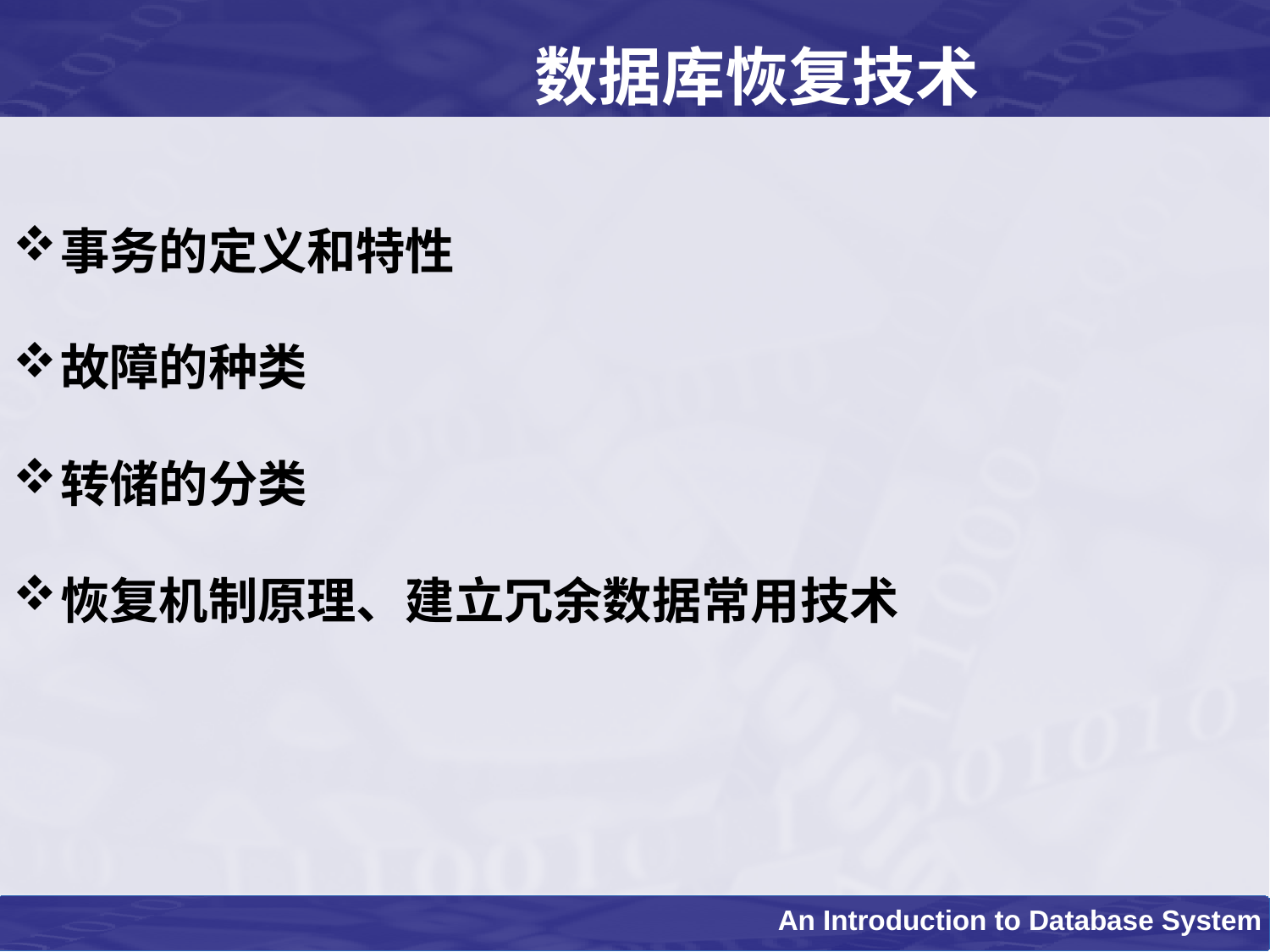

数据库恢复技术
事务的定义和特性
故障的种类
转储的分类
恢复机制原理、建立冗余数据常用技术